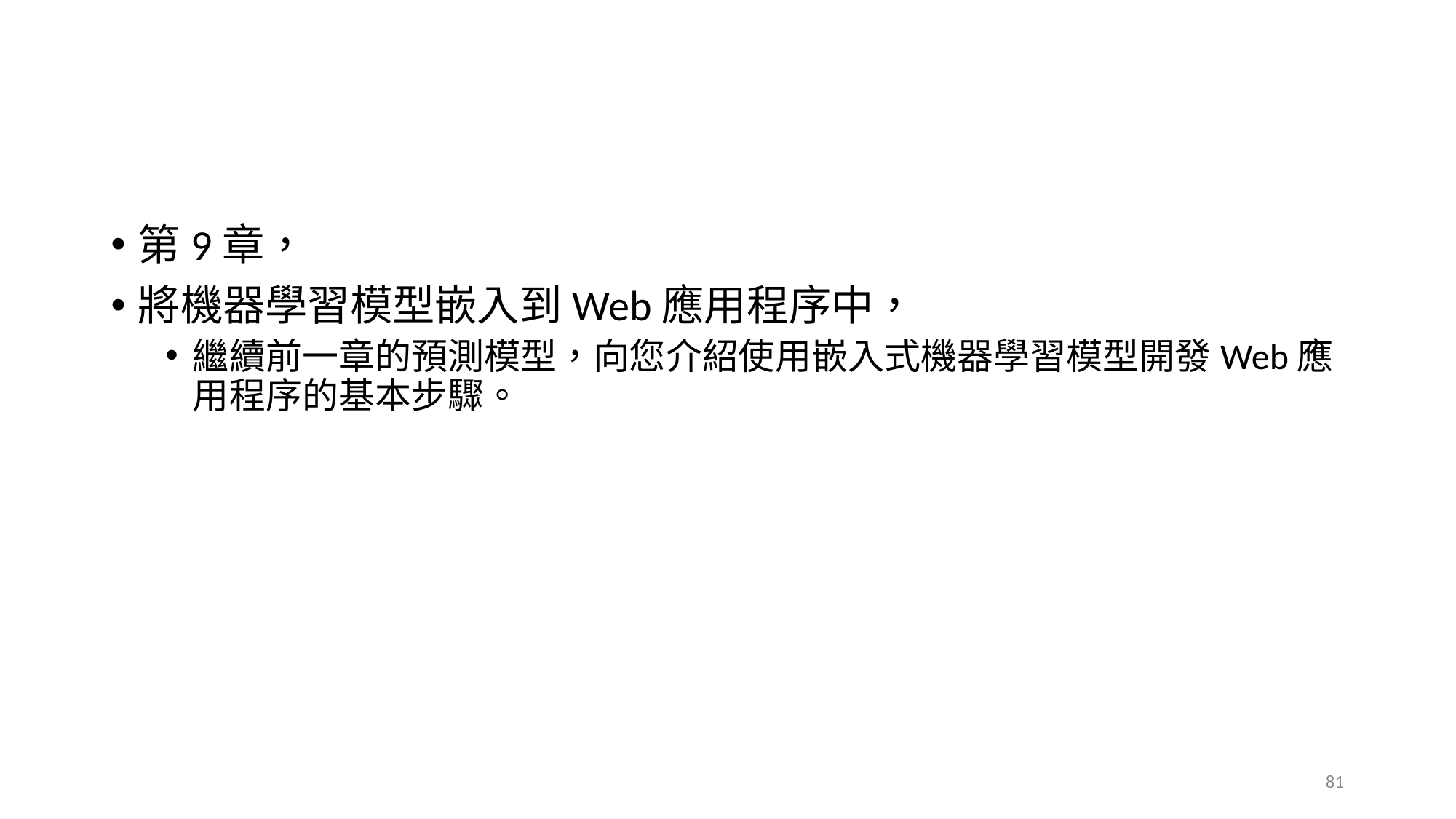

#
第9章，
將機器學習模型嵌入到Web應用程序中，
繼續前一章的預測模型，向您介紹使用嵌入式機器學習模型開發Web應用程序的基本步驟。
81